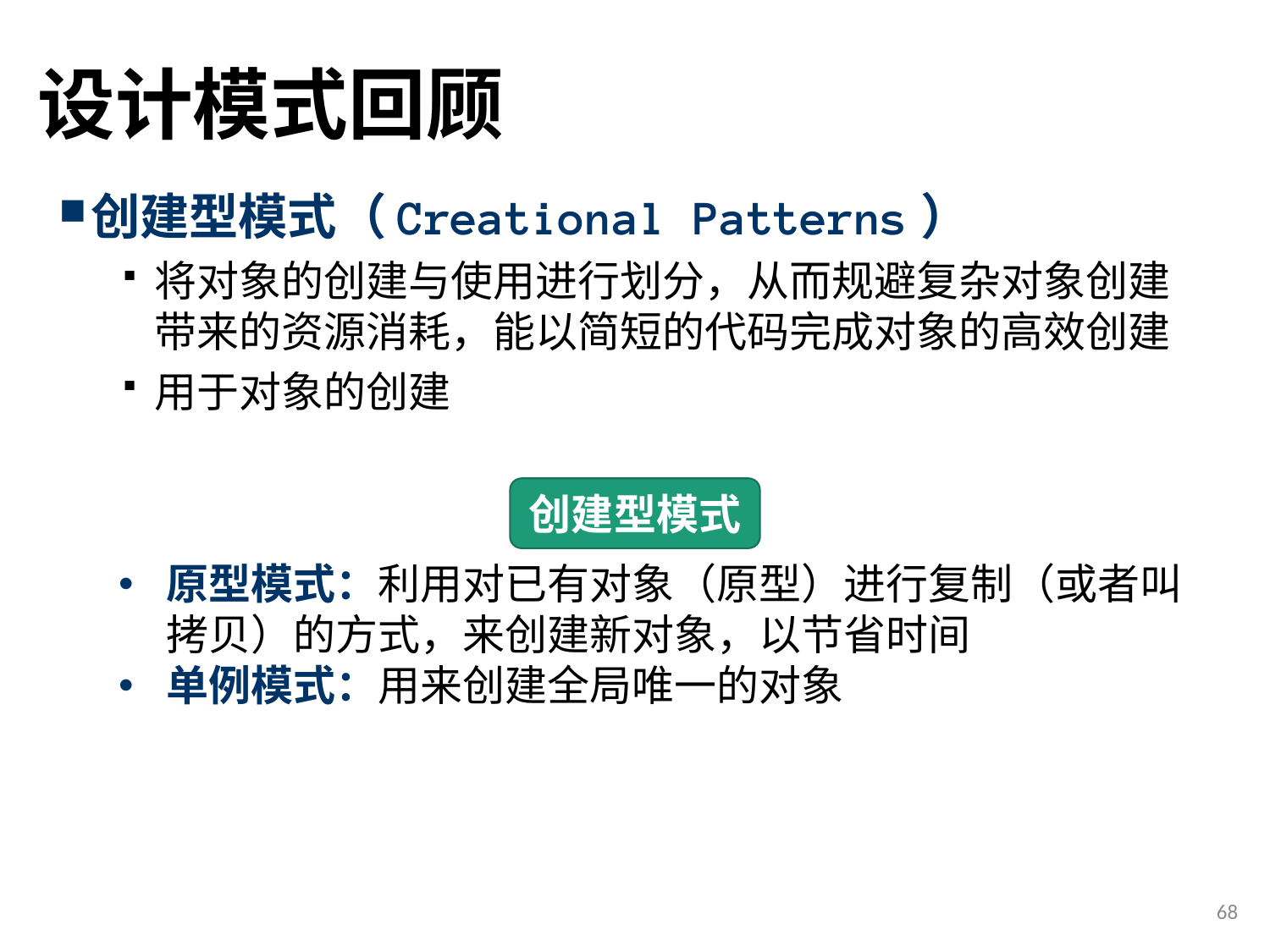

# 设计模式回顾
创建型模式（Creational Patterns）
将对象的创建与使用进行划分，从而规避复杂对象创建带来的资源消耗，能以简短的代码完成对象的高效创建
用于对象的创建

创建型模式
原型模式：利用对已有对象（原型）进行复制（或者叫拷贝）的方式，来创建新对象，以节省时间
单例模式：用来创建全局唯一的对象
68